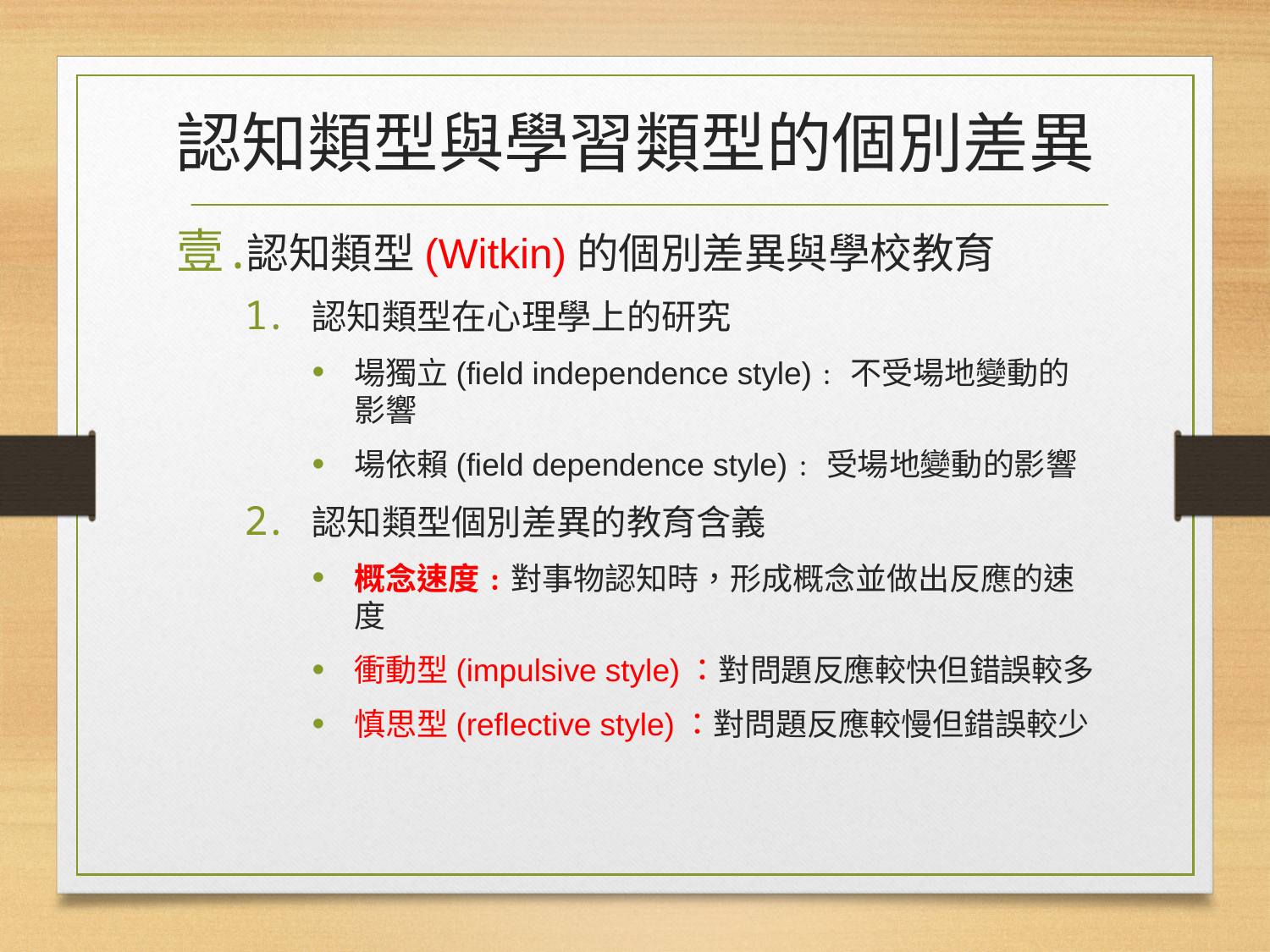

# 認知類型與學習類型的個別差異
認知類型(Witkin)的個別差異與學校教育
認知類型在心理學上的研究
場獨立(field independence style)﹕不受場地變動的影響
場依賴(field dependence style)﹕受場地變動的影響
認知類型個別差異的教育含義
概念速度﹕對事物認知時，形成概念並做出反應的速度
衝動型(impulsive style)：對問題反應較快但錯誤較多
慎思型(reflective style)：對問題反應較慢但錯誤較少